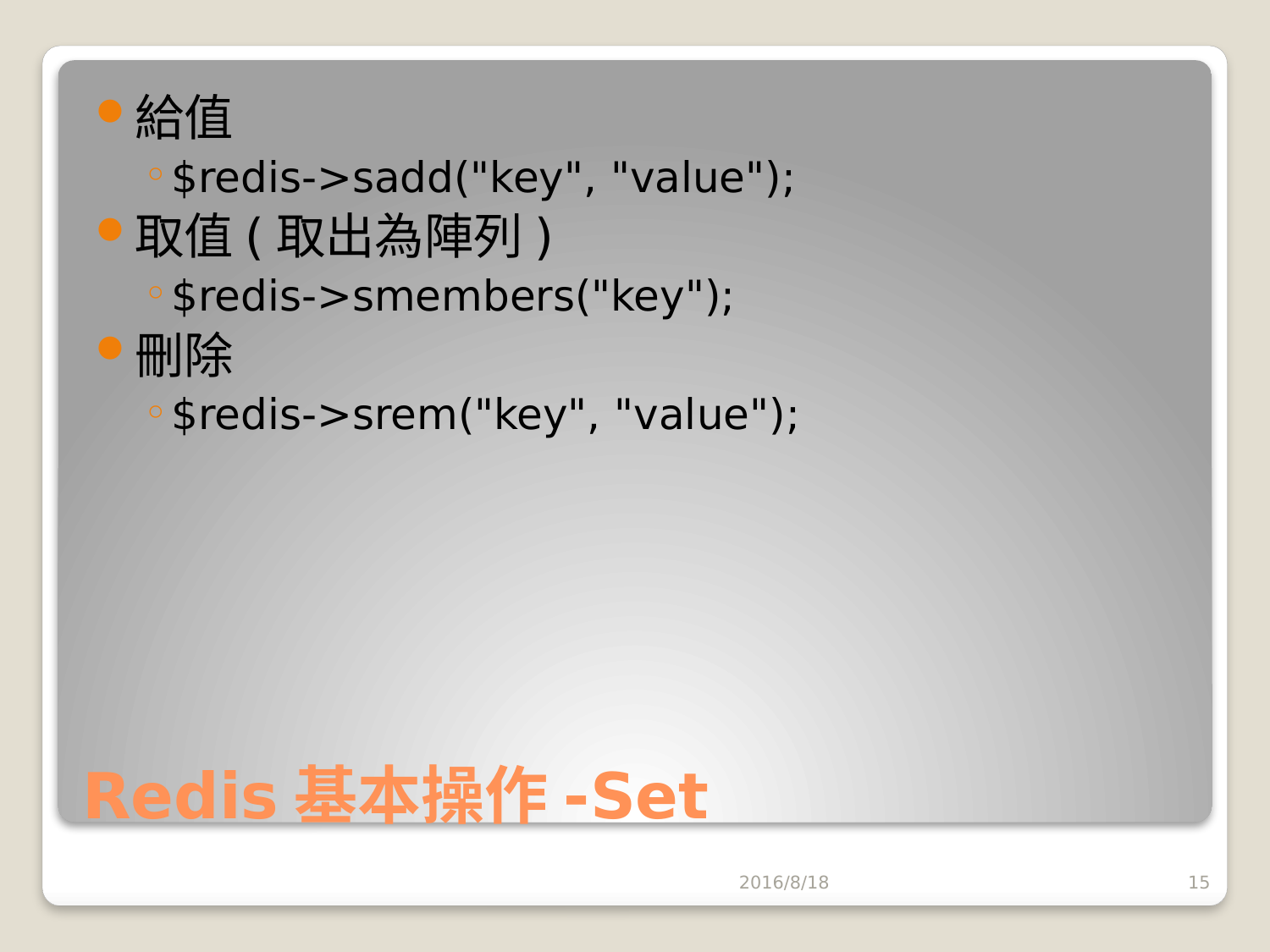

給值
$redis->sadd("key", "value");
取值(取出為陣列)
$redis->smembers("key");
刪除
$redis->srem("key", "value");

# Redis基本操作-Set
2016/8/18
15